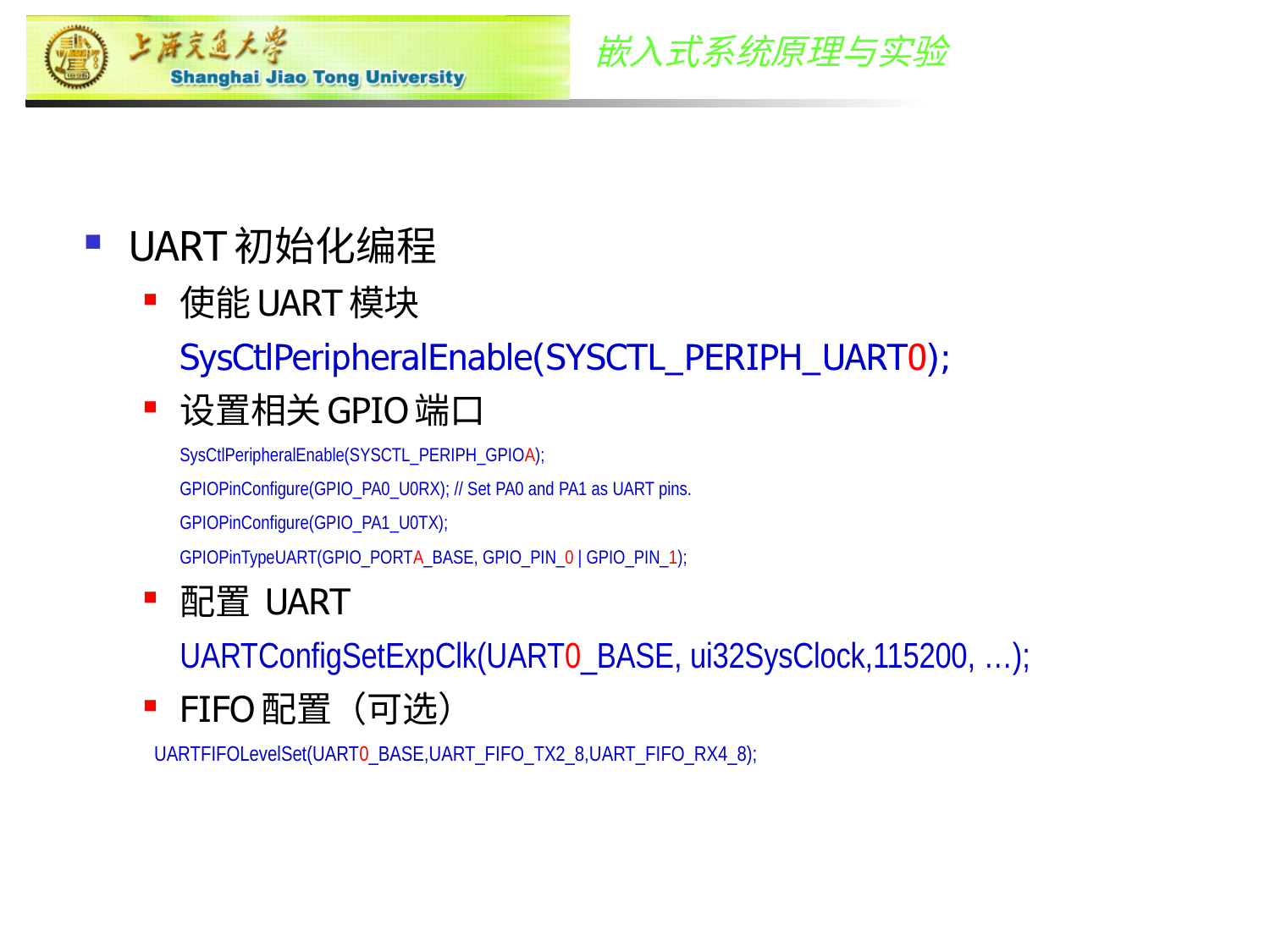

UART初始化编程
使能UART模块
	SysCtlPeripheralEnable(SYSCTL_PERIPH_UART0);
设置相关GPIO端口
	SysCtlPeripheralEnable(SYSCTL_PERIPH_GPIOA);
	GPIOPinConfigure(GPIO_PA0_U0RX);	// Set PA0 and PA1 as UART pins.
  	GPIOPinConfigure(GPIO_PA1_U0TX);
	GPIOPinTypeUART(GPIO_PORTA_BASE, GPIO_PIN_0 | GPIO_PIN_1);
配置 UART
	UARTConfigSetExpClk(UART0_BASE, ui32SysClock,115200, …);
FIFO配置（可选）
UARTFIFOLevelSet(UART0_BASE,UART_FIFO_TX2_8,UART_FIFO_RX4_8);